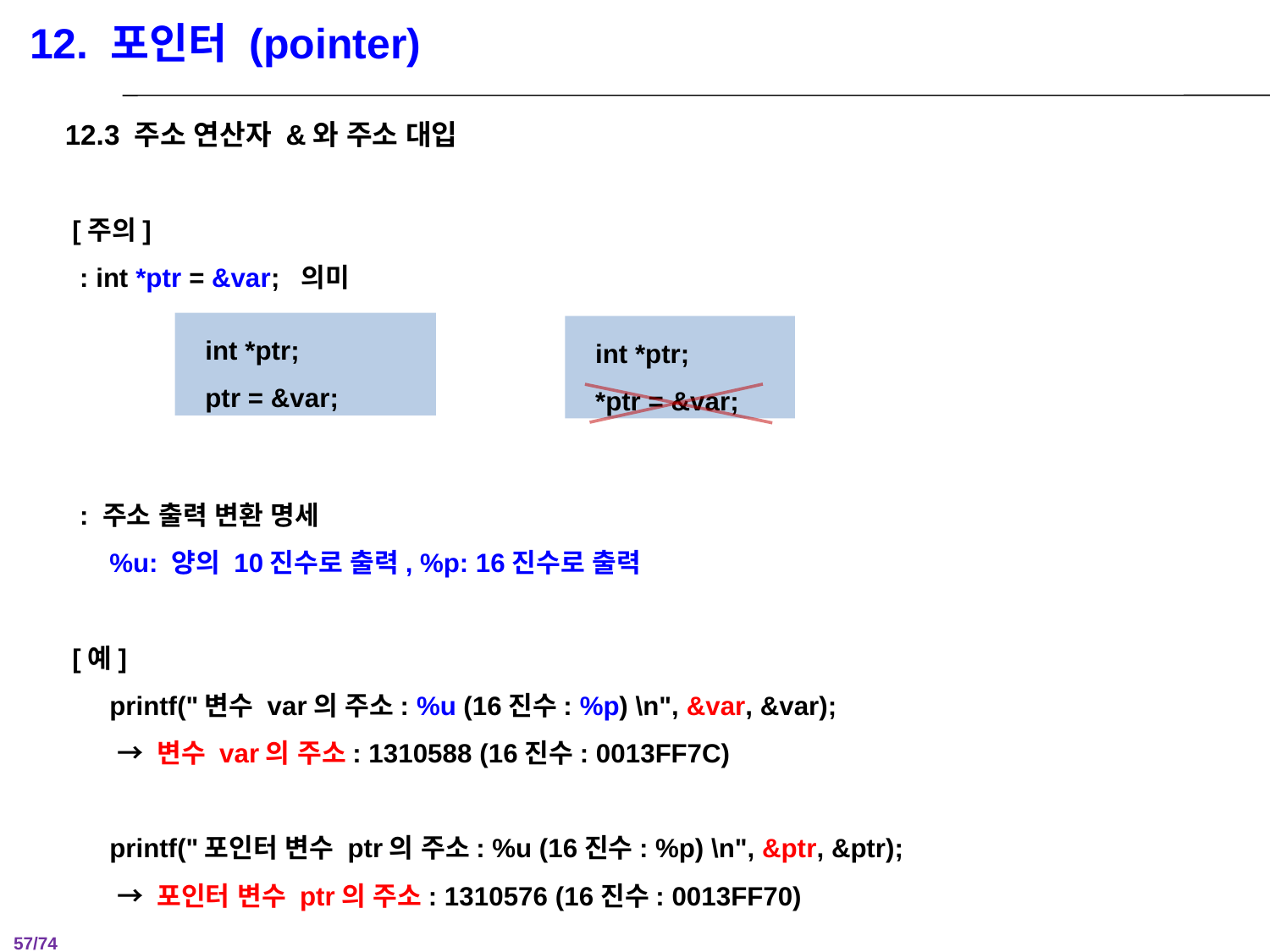

12. 포인터 (pointer)

12.3 주소 연산자 &와 주소 대입

 [주의]
  : int *ptr = &var;  의미

  : 주소 출력 변환 명세
      %u: 양의 10진수로 출력, %p: 16진수로 출력

 [예]
      printf("변수 var의 주소: %u (16진수: %p) \n", &var, &var);
       → 변수 var의 주소: 1310588 (16진수: 0013FF7C)

      printf("포인터 변수 ptr의 주소: %u (16진수: %p) \n", &ptr, &ptr);
       → 포인터 변수 ptr의 주소: 1310576 (16진수: 0013FF70)
int *ptr;
ptr = &var;
int *ptr;
*ptr = &var;